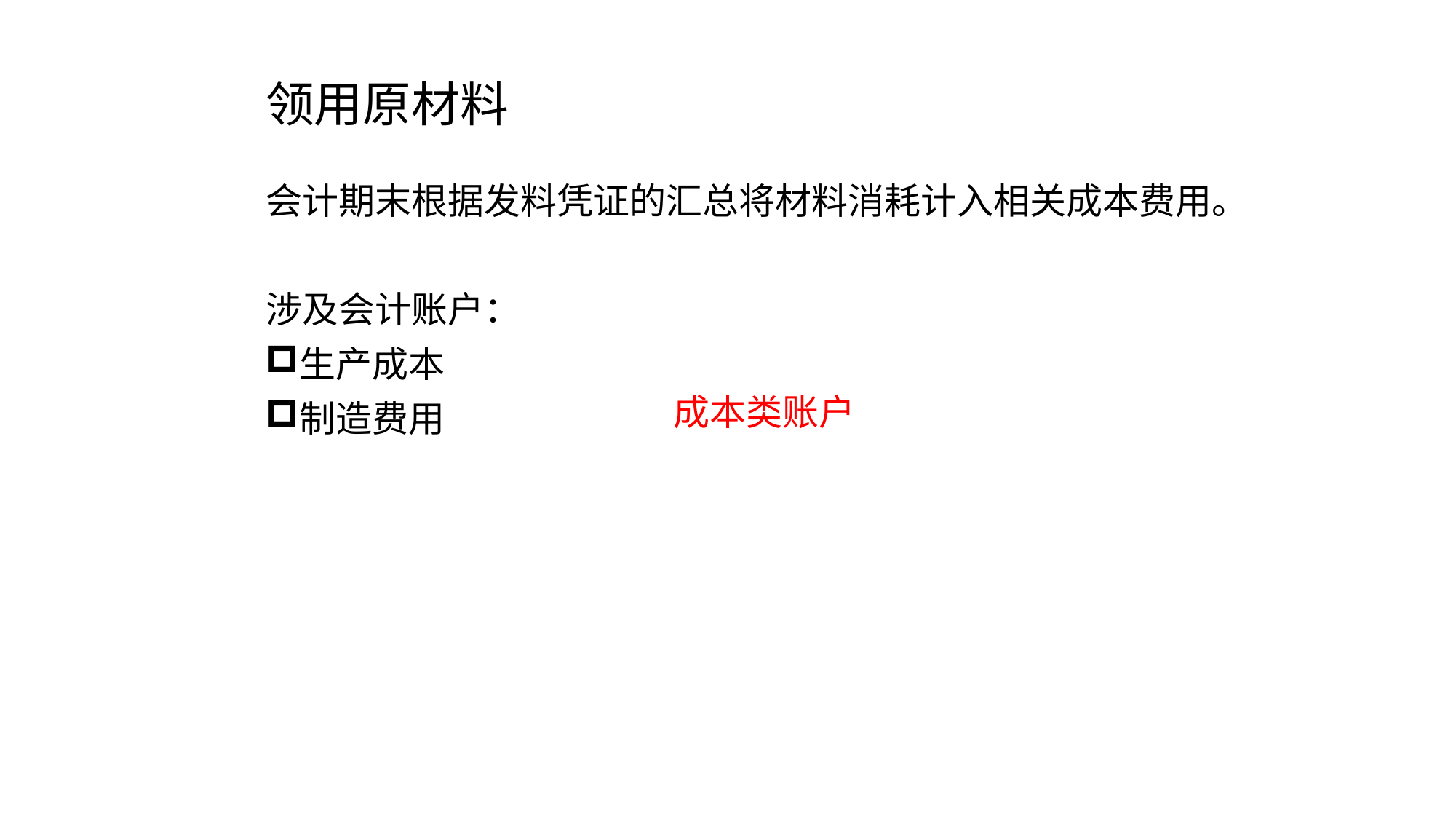

# 领用原材料
会计期末根据发料凭证的汇总将材料消耗计入相关成本费用。

涉及会计账户：
生产成本
制造费用
成本类账户